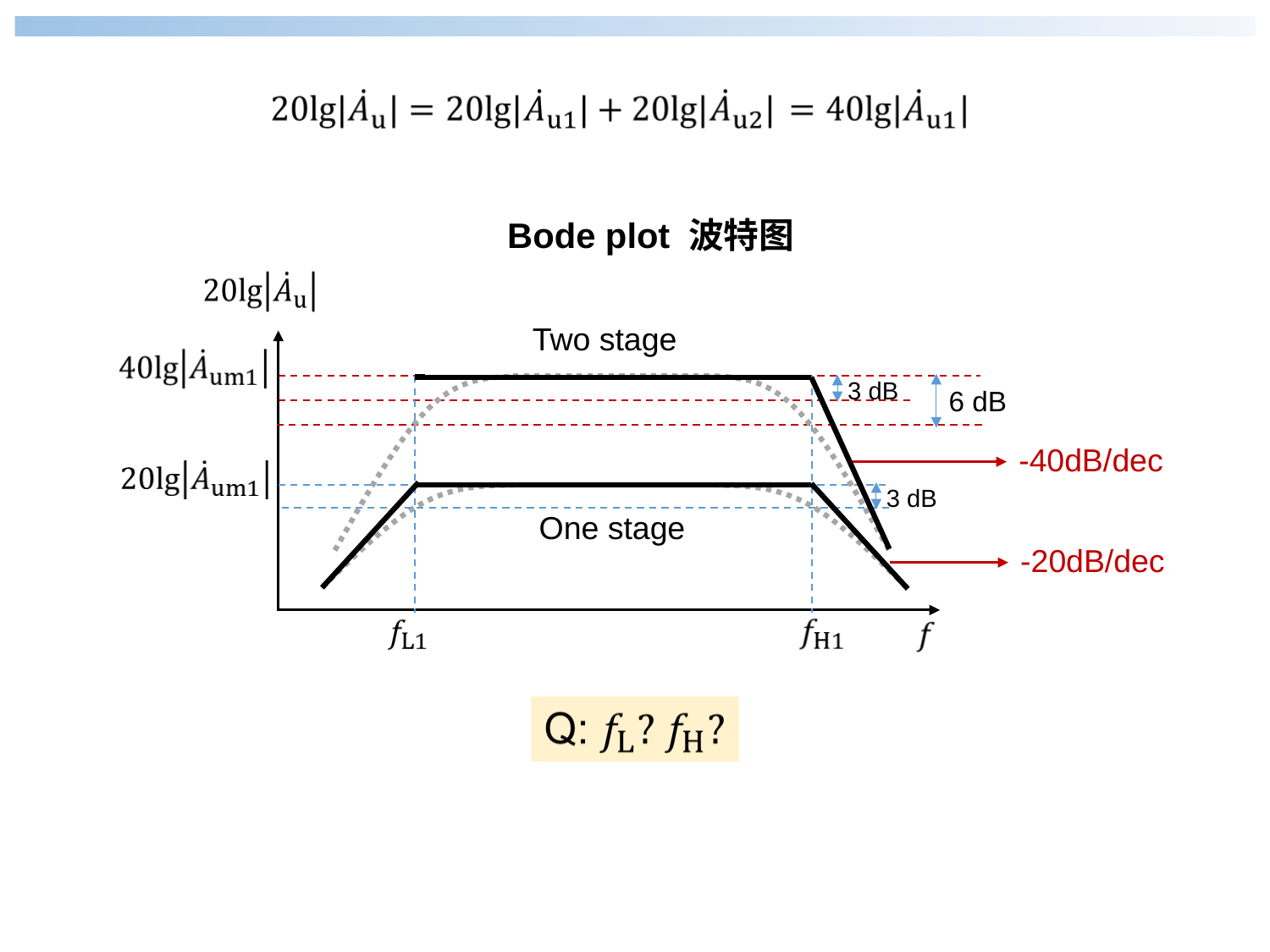

Bode plot 波特图

Two stage

3 dB
6 dB

-40dB/dec

3 dB

One stage
-20dB/dec